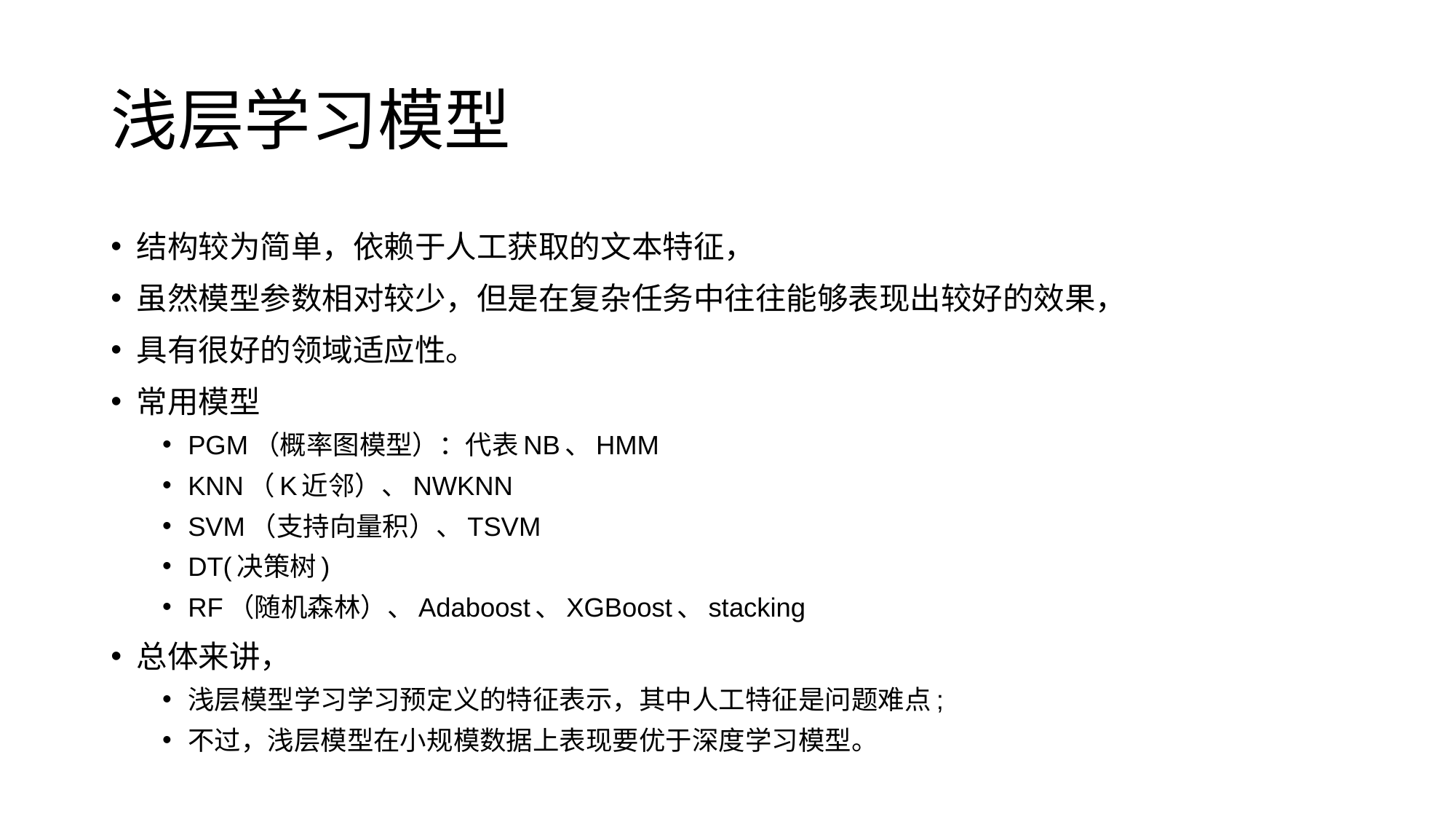

# 浅层学习模型
结构较为简单，依赖于人工获取的文本特征，
虽然模型参数相对较少，但是在复杂任务中往往能够表现出较好的效果，
具有很好的领域适应性。
常用模型
PGM（概率图模型）：代表NB、HMM
KNN（K近邻）、NWKNN
SVM（支持向量积）、TSVM
DT(决策树)
RF（随机森林）、Adaboost、XGBoost、stacking
总体来讲，
浅层模型学习学习预定义的特征表示，其中人工特征是问题难点;
不过，浅层模型在小规模数据上表现要优于深度学习模型。